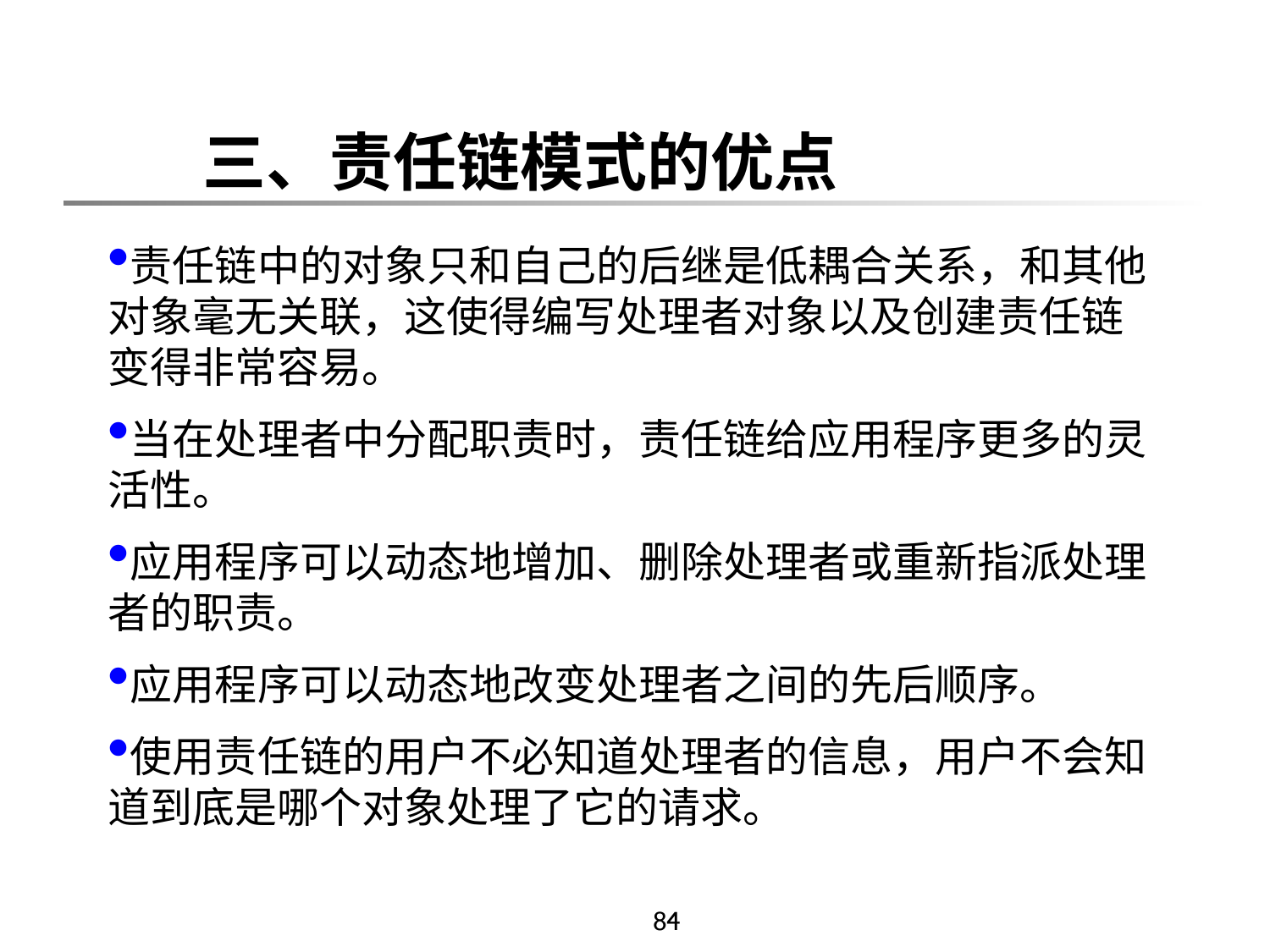

三、责任链模式的优点

责任链中的对象只和自己的后继是低耦合关系，和其他对象毫无关联，这使得编写处理者对象以及创建责任链变得非常容易。
当在处理者中分配职责时，责任链给应用程序更多的灵活性。
应用程序可以动态地增加、删除处理者或重新指派处理者的职责。
应用程序可以动态地改变处理者之间的先后顺序。
使用责任链的用户不必知道处理者的信息，用户不会知道到底是哪个对象处理了它的请求。

84